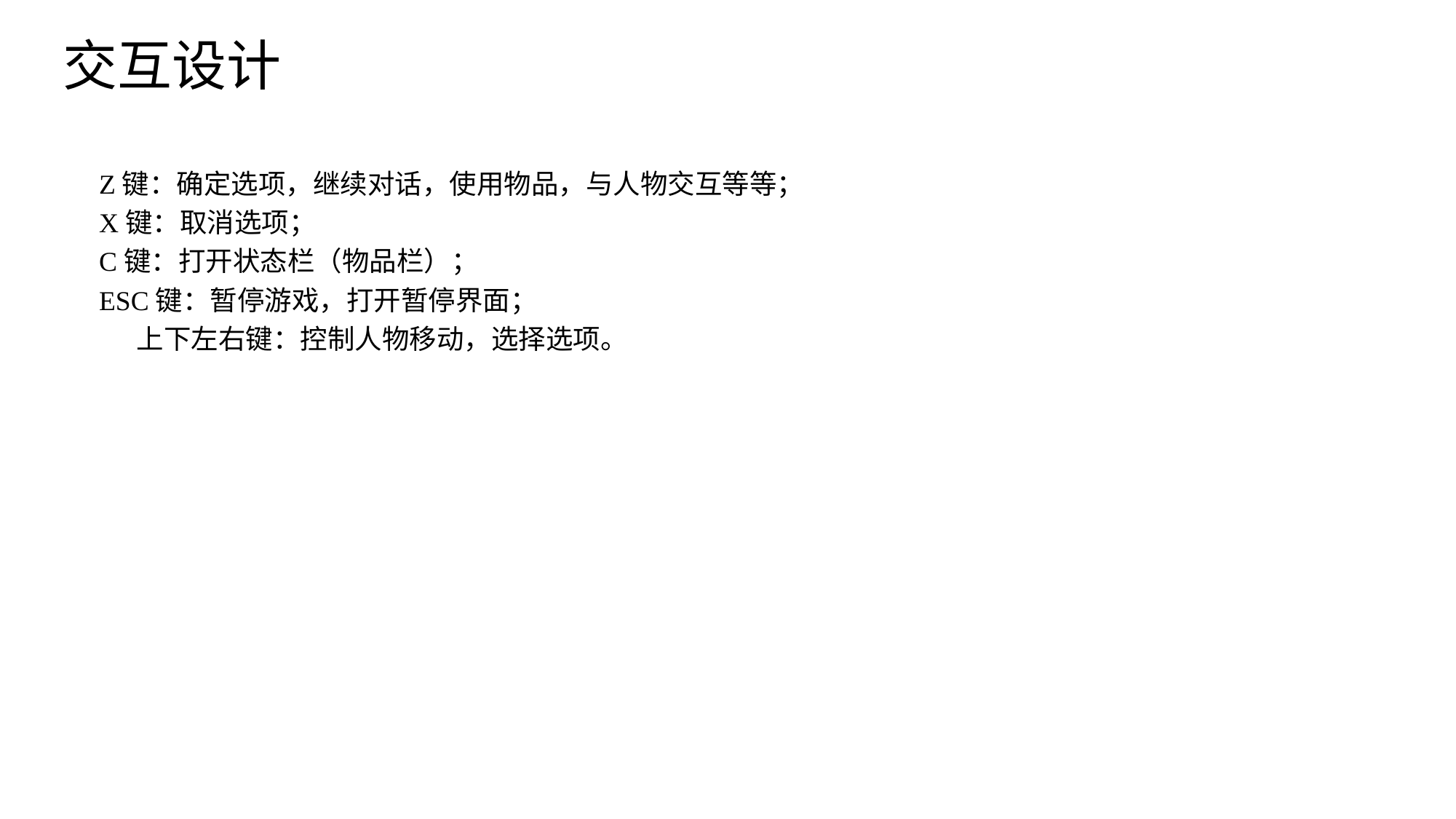

交互设计
Z键：确定选项，继续对话，使用物品，与人物交互等等；
X键：取消选项；
C键：打开状态栏（物品栏）；
ESC键：暂停游戏，打开暂停界面；
     上下左右键：控制人物移动，选择选项。